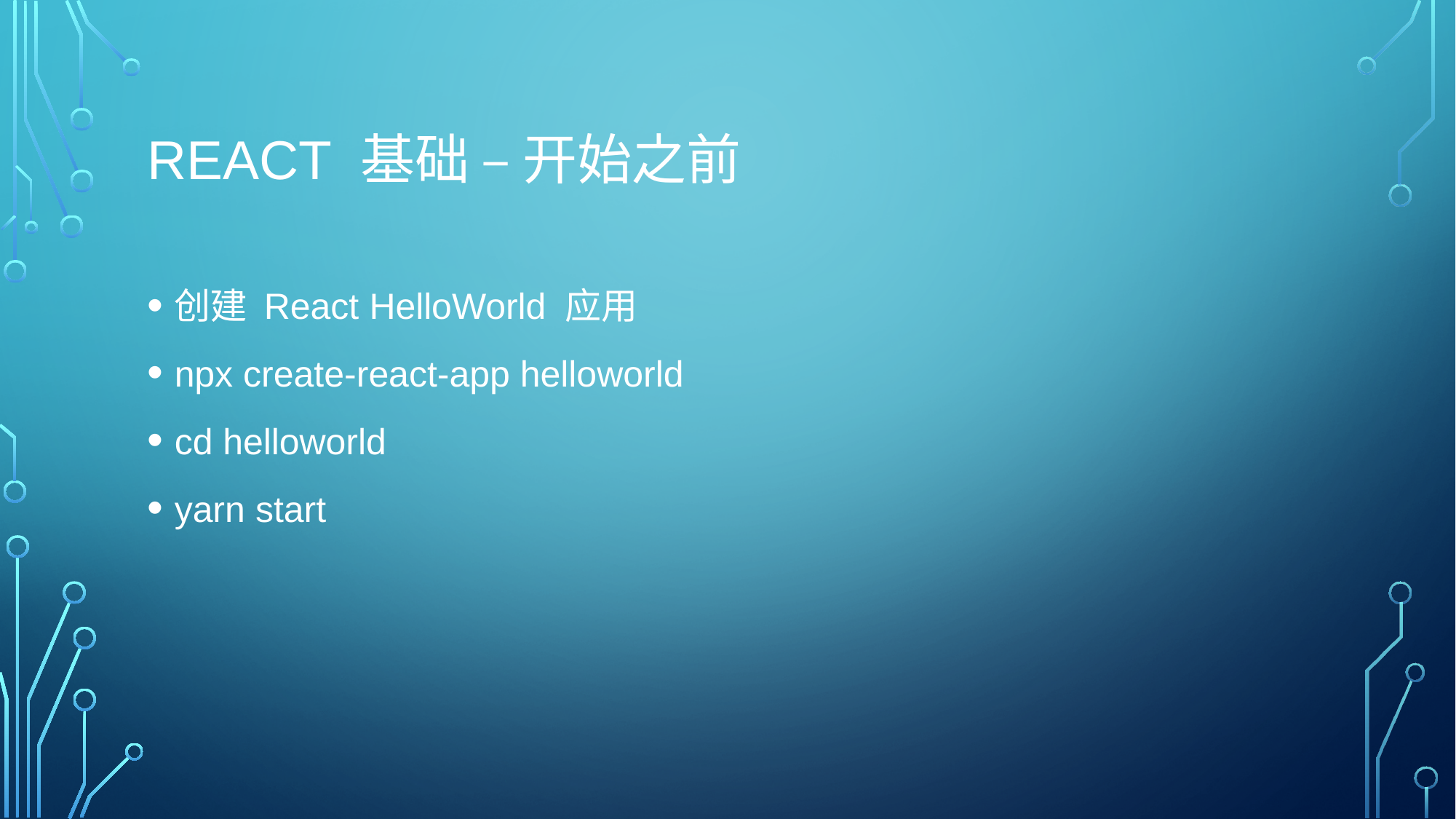

# React 基础 – 开始之前
创建 React HelloWorld 应用
npx create-react-app helloworld
cd helloworld
yarn start